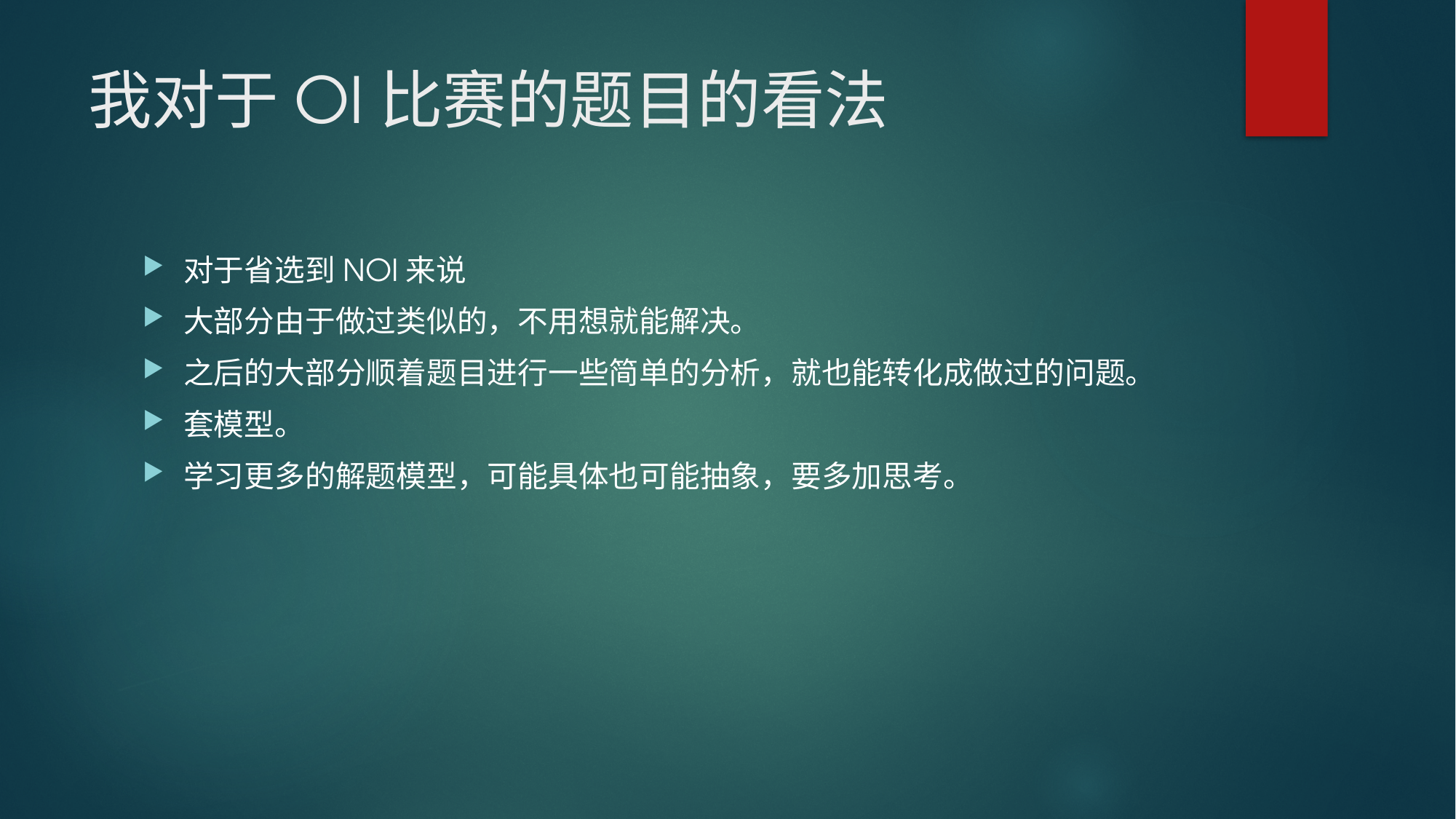

# 我对于OI比赛的题目的看法
对于省选到NOI来说
大部分由于做过类似的，不用想就能解决。
之后的大部分顺着题目进行一些简单的分析，就也能转化成做过的问题。
套模型。
学习更多的解题模型，可能具体也可能抽象，要多加思考。